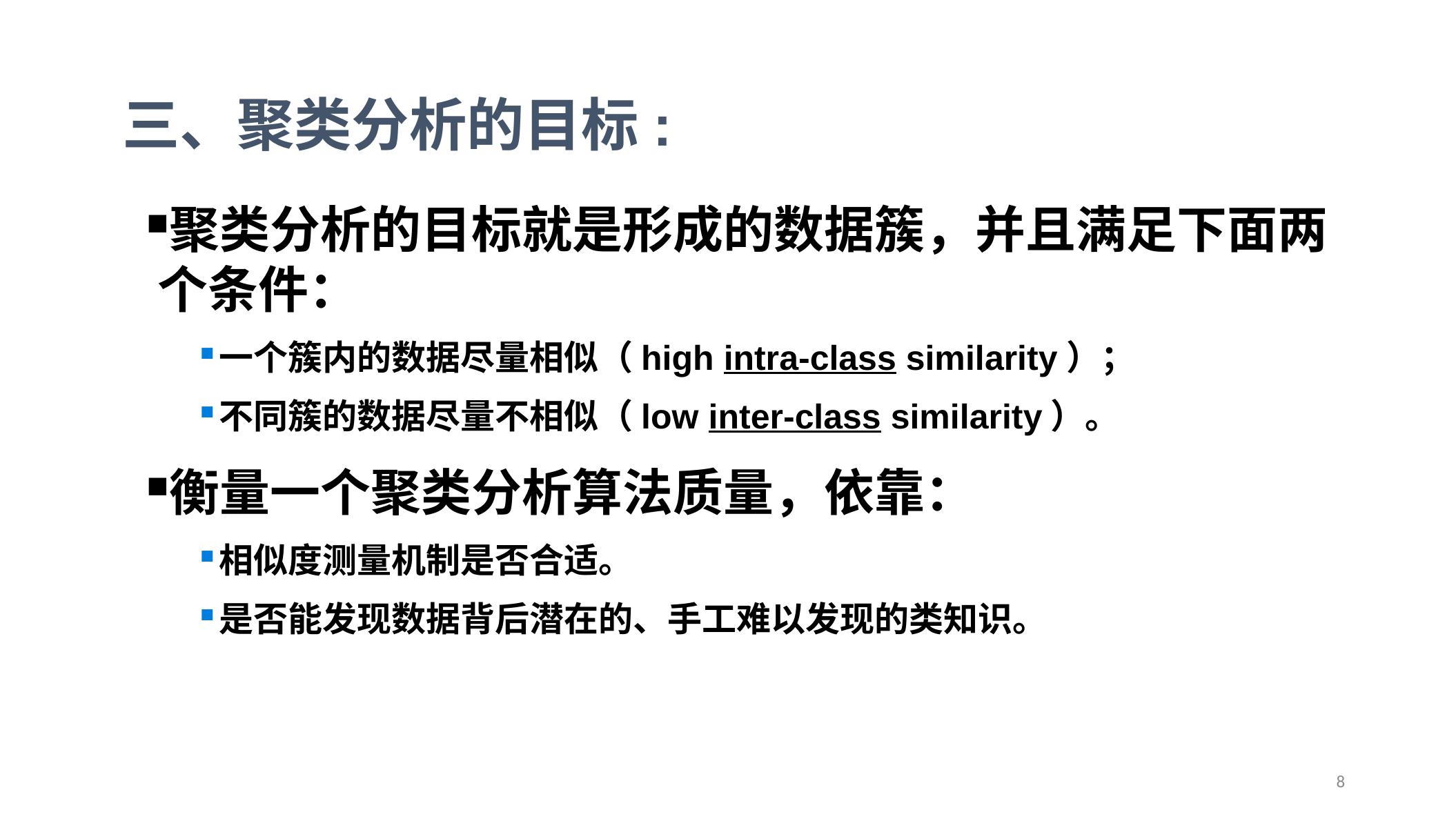

三、聚类分析的目标:
聚类分析的目标就是形成的数据簇，并且满足下面两个条件：
一个簇内的数据尽量相似（high intra-class similarity）；
不同簇的数据尽量不相似（low inter-class similarity）。
衡量一个聚类分析算法质量，依靠：
相似度测量机制是否合适。
是否能发现数据背后潜在的、手工难以发现的类知识。
8